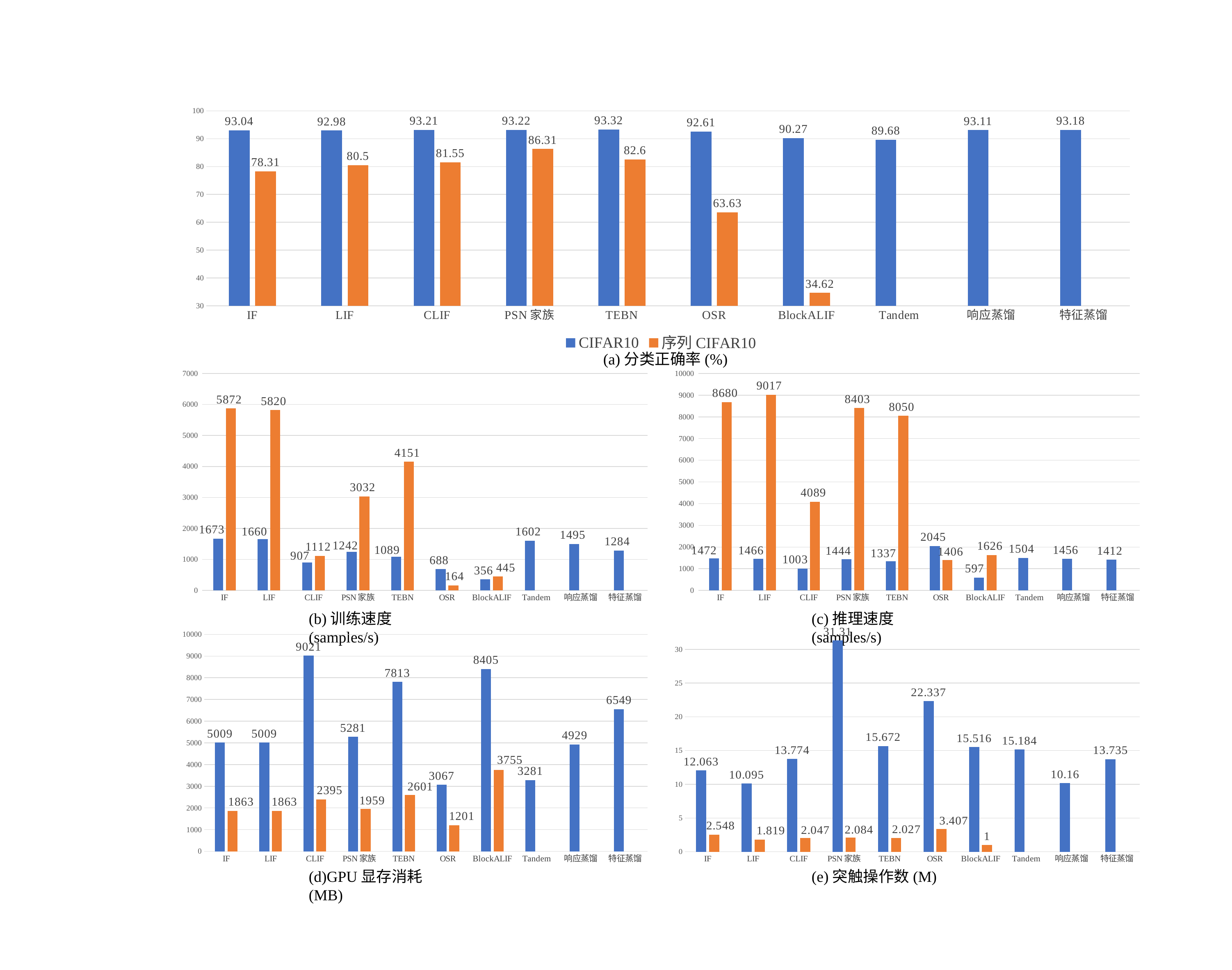

### Chart

| Category | CIFAR10 | 序列CIFAR10 |
|---|---|---|
| IF | 93.04 | 78.31 |
| LIF | 92.98 | 80.5 |
| CLIF | 93.21 | 81.55 |
| PSN家族 | 93.22 | 86.31 |
| TEBN | 93.32 | 82.6 |
| OSR | 92.61 | 63.63 |
| BlockALIF | 90.27 | 34.62 |
| Tandem | 89.68 | None |
| 响应蒸馏 | 93.11 | None |
| 特征蒸馏 | 93.18 | None |
(a)分类正确率(%)

### Chart

| Category | CIFAR10 | 序列CIFAR10 |
|---|---|---|
| IF | 1673.0782 | 5872.1064 |
| LIF | 1659.5532 | 5819.6672 |
| CLIF | 907.4299 | 1112.3775 |
| PSN家族 | 1242.208 | 3032.3033 |
| TEBN | 1088.9637 | 4151.2158 |
| OSR | 688.1068 | 163.9427 |
| BlockALIF | 355.736 | 445.4115 |
| Tandem | 1602.2805 | None |
| 响应蒸馏 | 1495.4977 | None |
| 特征蒸馏 | 1284.1706 | None |

### Chart

| Category | CIFAR10 | 序列CIFAR10 |
|---|---|---|
| IF | 1472.1919 | 8679.8392 |
| LIF | 1466.3966 | 9016.528 |
| CLIF | 1003.2685 | 4088.754 |
| PSN家族 | 1444.4706 | 8403.4047 |
| TEBN | 1336.5004 | 8049.8185 |
| OSR | 2044.9265 | 1405.7603 |
| BlockALIF | 596.9425 | 1626.4771 |
| Tandem | 1503.9044 | None |
| 响应蒸馏 | 1456.3245 | None |
| 特征蒸馏 | 1411.5252 | None |
(b)训练速度(samples/s)
(c)推理速度(samples/s)

### Chart

| Category | CIFAR10 | 序列CIFAR10 |
|---|---|---|
| IF | 5009.0 | 1863.0 |
| LIF | 5009.0 | 1863.0 |
| CLIF | 9021.0 | 2395.0 |
| PSN家族 | 5281.0 | 1959.0 |
| TEBN | 7813.0 | 2601.0 |
| OSR | 3067.0 | 1201.0 |
| BlockALIF | 8405.0 | 3755.0 |
| Tandem | 3281.0 | None |
| 响应蒸馏 | 4929.0 | None |
| 特征蒸馏 | 6549.0 | None |

### Chart

| Category | CIFAR10 | 序列CIFAR10 |
|---|---|---|
| IF | 12.063 | 2.548 |
| LIF | 10.095 | 1.819 |
| CLIF | 13.774 | 2.047 |
| PSN家族 | 31.31 | 2.084 |
| TEBN | 15.672 | 2.027 |
| OSR | 22.337 | 3.407 |
| BlockALIF | 15.516 | 1.0 |
| Tandem | 15.184 | None |
| 响应蒸馏 | 10.16 | None |
| 特征蒸馏 | 13.735 | None |
(d)GPU显存消耗(MB)
(e)突触操作数(M)